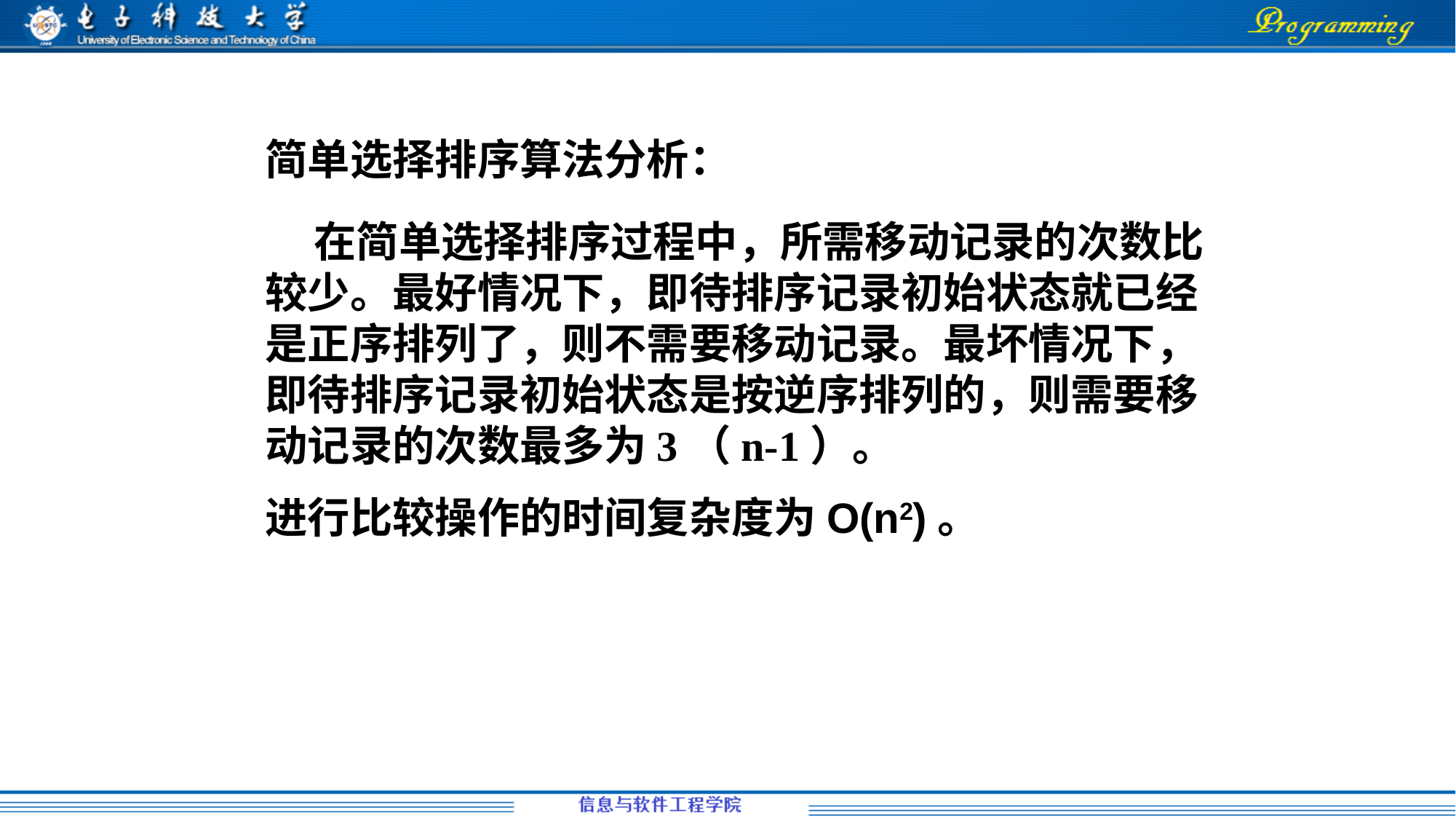

简单选择排序算法分析：
    在简单选择排序过程中，所需移动记录的次数比较少。最好情况下，即待排序记录初始状态就已经是正序排列了，则不需要移动记录。最坏情况下，即待排序记录初始状态是按逆序排列的，则需要移动记录的次数最多为3（n-1）。
进行比较操作的时间复杂度为O(n2)。